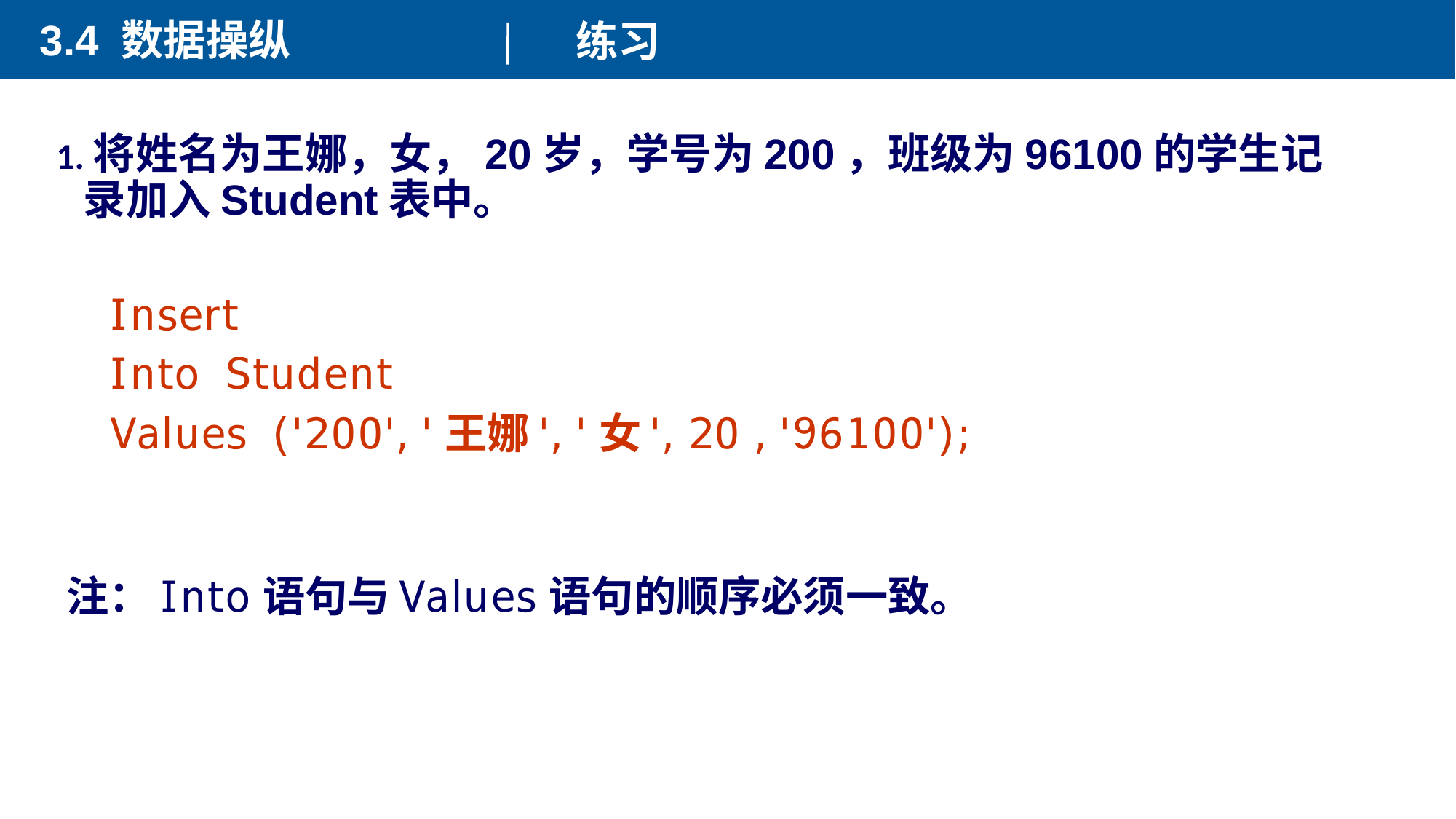

3.4 数据操纵
练习
1.将姓名为王娜，女，20岁，学号为200，班级为96100的学生记录加入Student表中。
Insert
Into  Student
Values  ('200', '王娜', '女', 20 , '96100');
注：Into语句与Values语句的顺序必须一致。